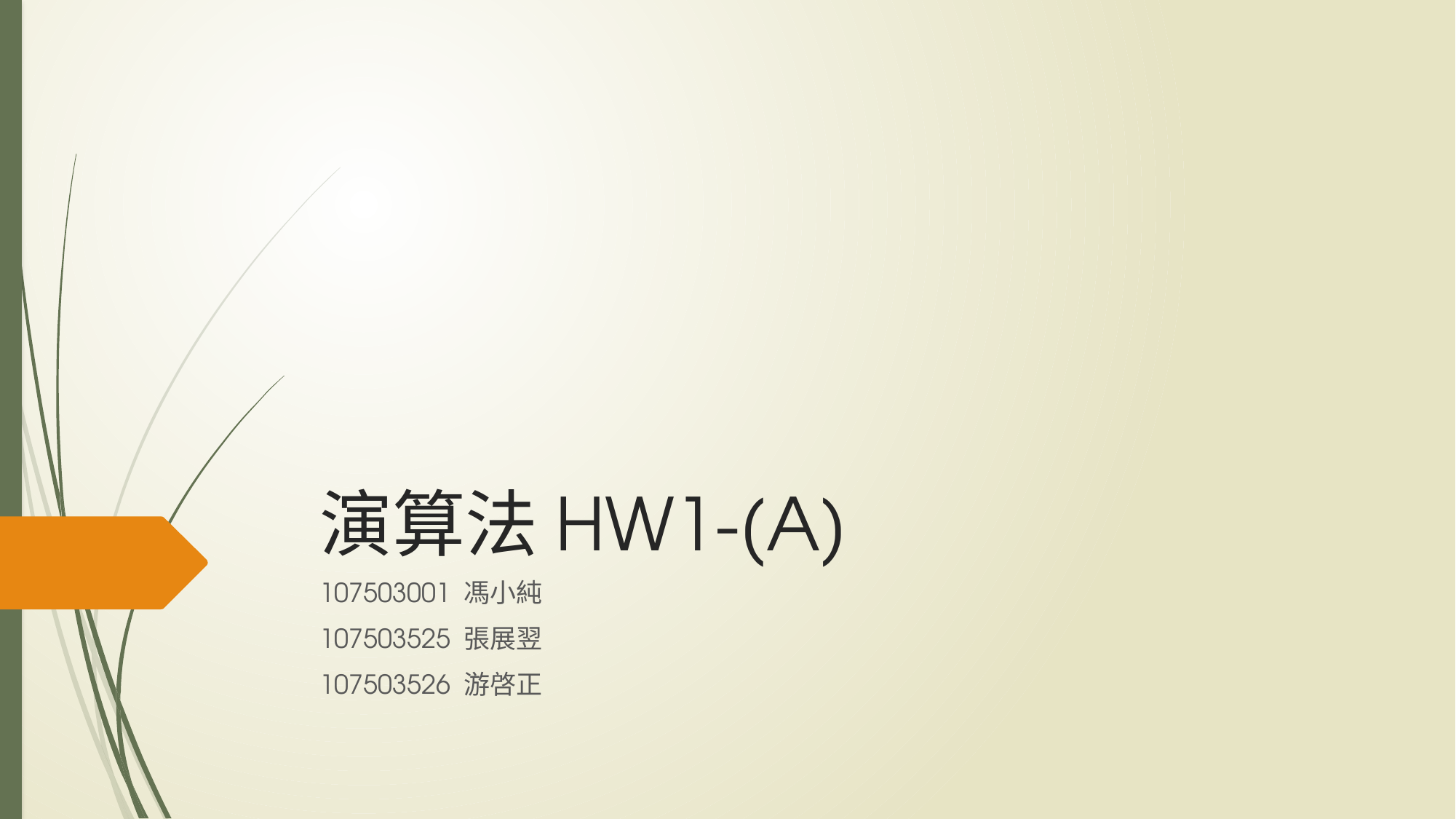

# 演算法HW1-(A)
107503001 馮小純
107503525 張展翌
107503526 游啓正